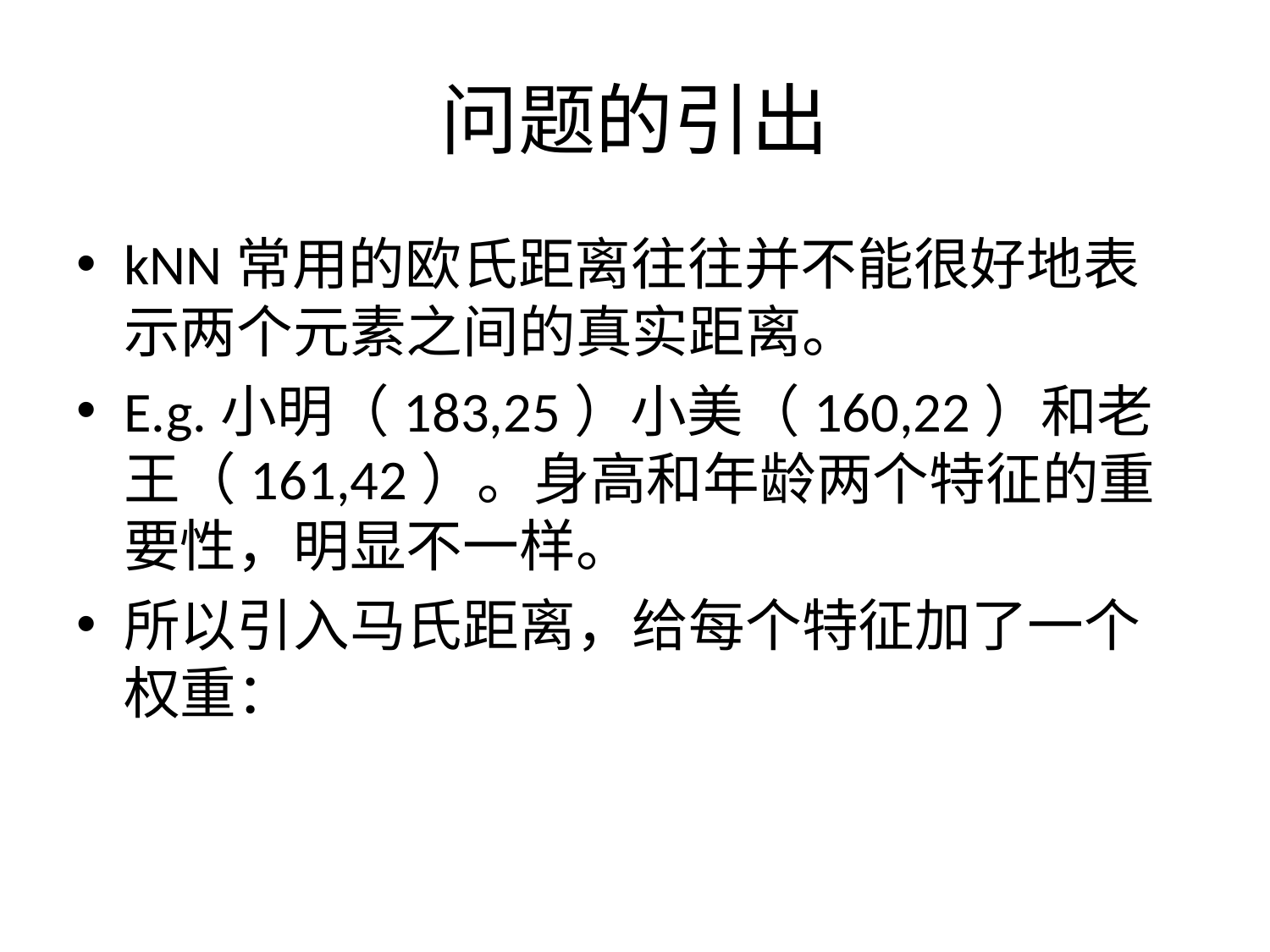

# 问题的引出
kNN常用的欧氏距离往往并不能很好地表示两个元素之间的真实距离。
E.g.小明（183,25）小美（160,22）和老王（161,42）。身高和年龄两个特征的重要性，明显不一样。
所以引入马氏距离，给每个特征加了一个权重：